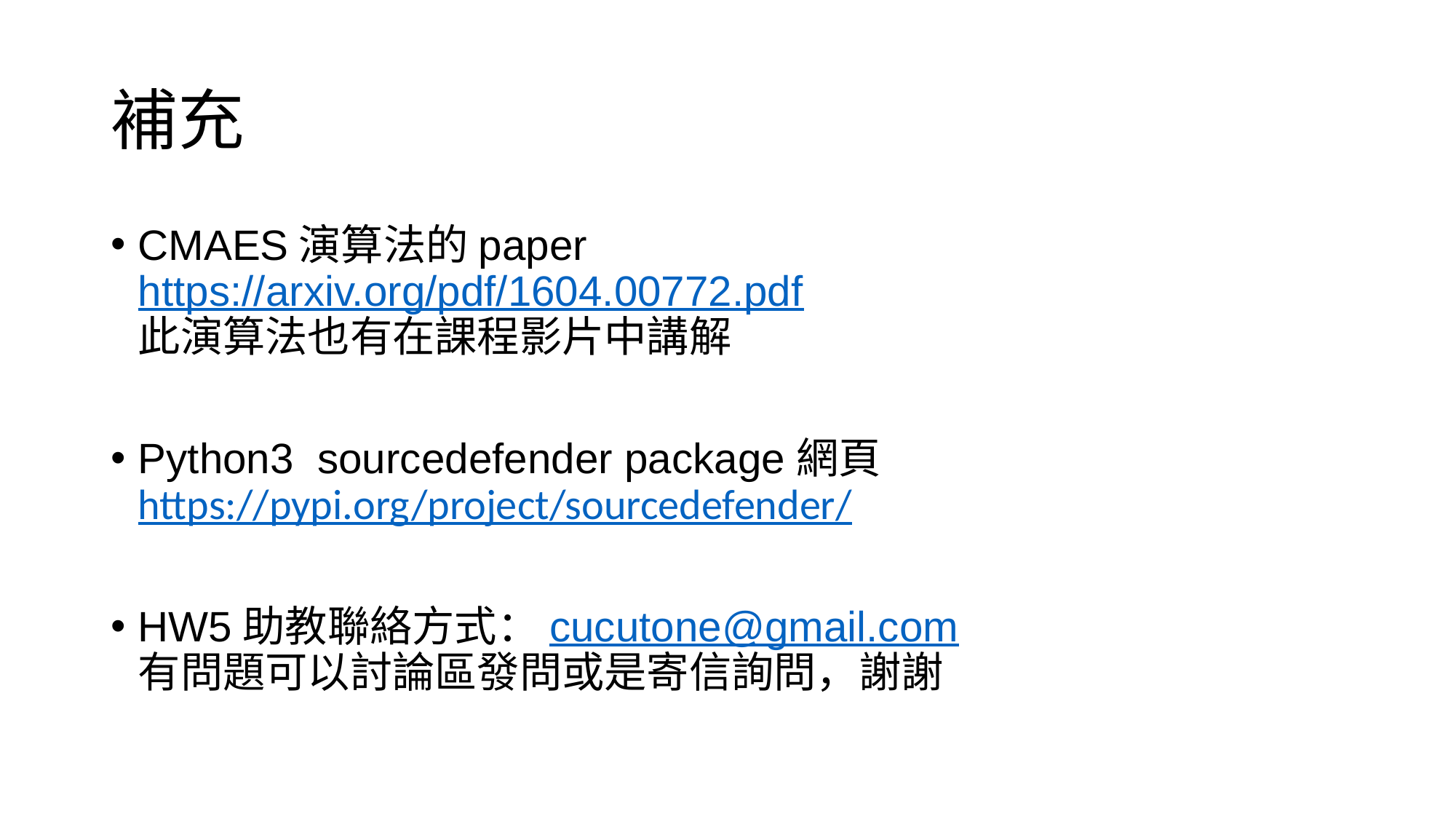

# 補充
CMAES演算法的paper
https://arxiv.org/pdf/1604.00772.pdf
此演算法也有在課程影片中講解

Python3  sourcedefender package網頁
https://pypi.org/project/sourcedefender/

HW5助教聯絡方式：cucutone@gmail.com
有問題可以討論區發問或是寄信詢問，謝謝